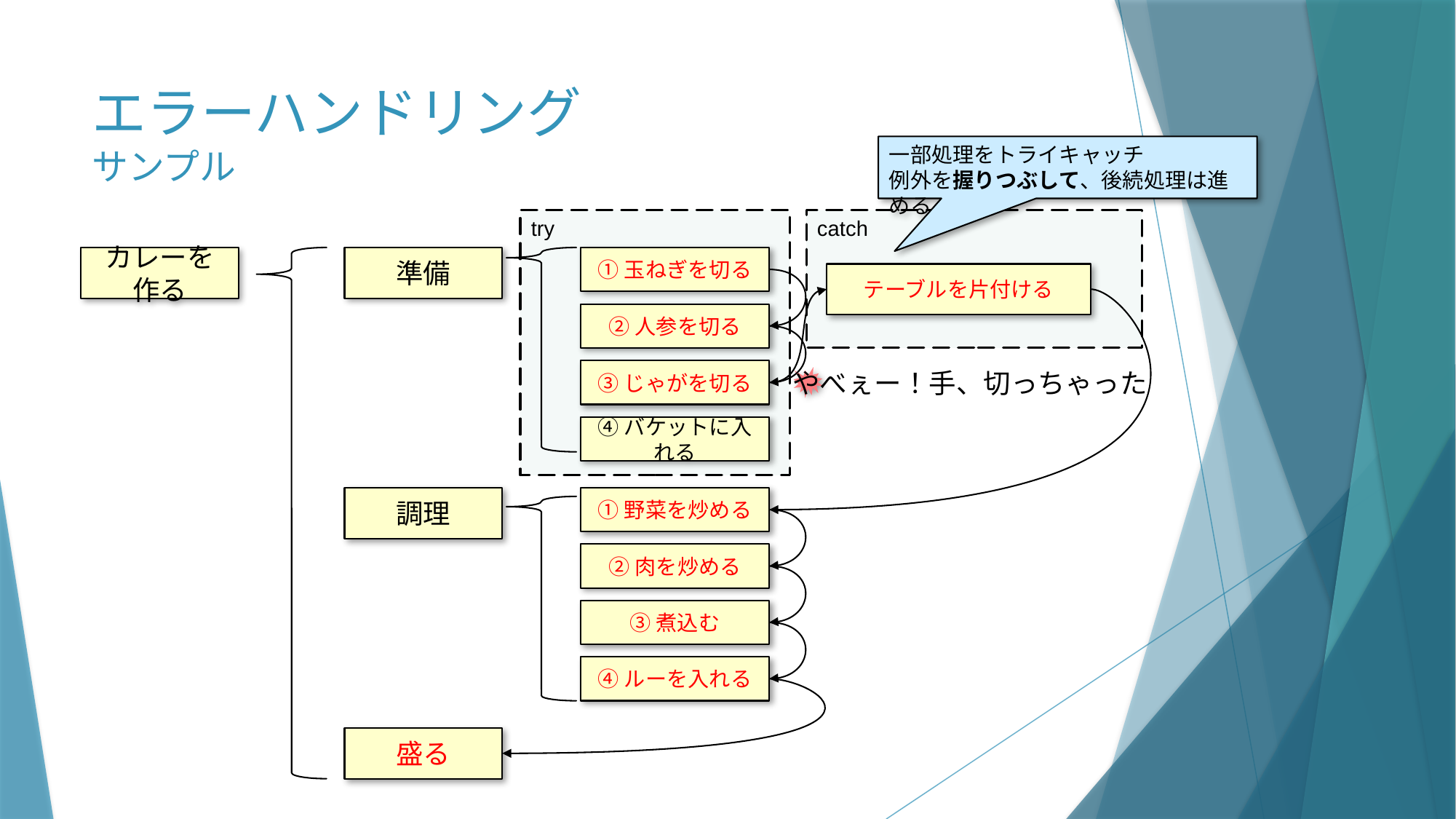

# エラーハンドリング サンプル
一部処理をトライキャッチ
例外を握りつぶして、後続処理は進める
try
catch
カレーを作る

準備

①玉ねぎを切る
テーブルを片付ける
②人参を切る
③じゃがを切る
やべぇー！手、切っちゃった

④バケットに入れる
調理
①野菜を炒める

②肉を炒める
③煮込む
④ルーを入れる
盛る